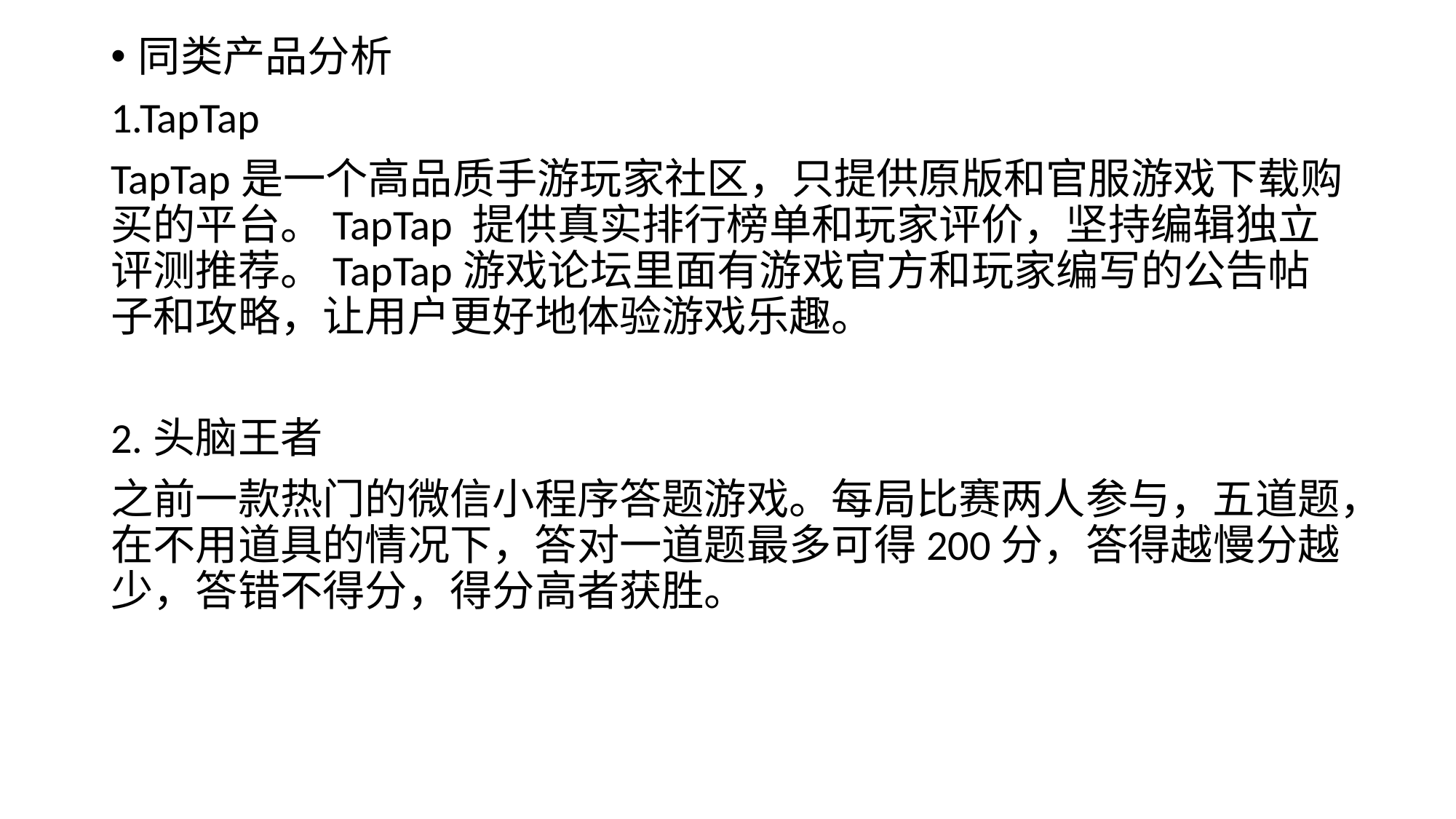

同类产品分析
1.TapTap
TapTap是一个高品质手游玩家社区，只提供原版和官服游戏下载购买的平台。TapTap 提供真实排行榜单和玩家评价，坚持编辑独立评测推荐。TapTap游戏论坛里面有游戏官方和玩家编写的公告帖子和攻略，让用户更好地体验游戏乐趣。

2.头脑王者
之前一款热门的微信小程序答题游戏。每局比赛两人参与，五道题，在不用道具的情况下，答对一道题最多可得200分，答得越慢分越少，答错不得分，得分高者获胜。